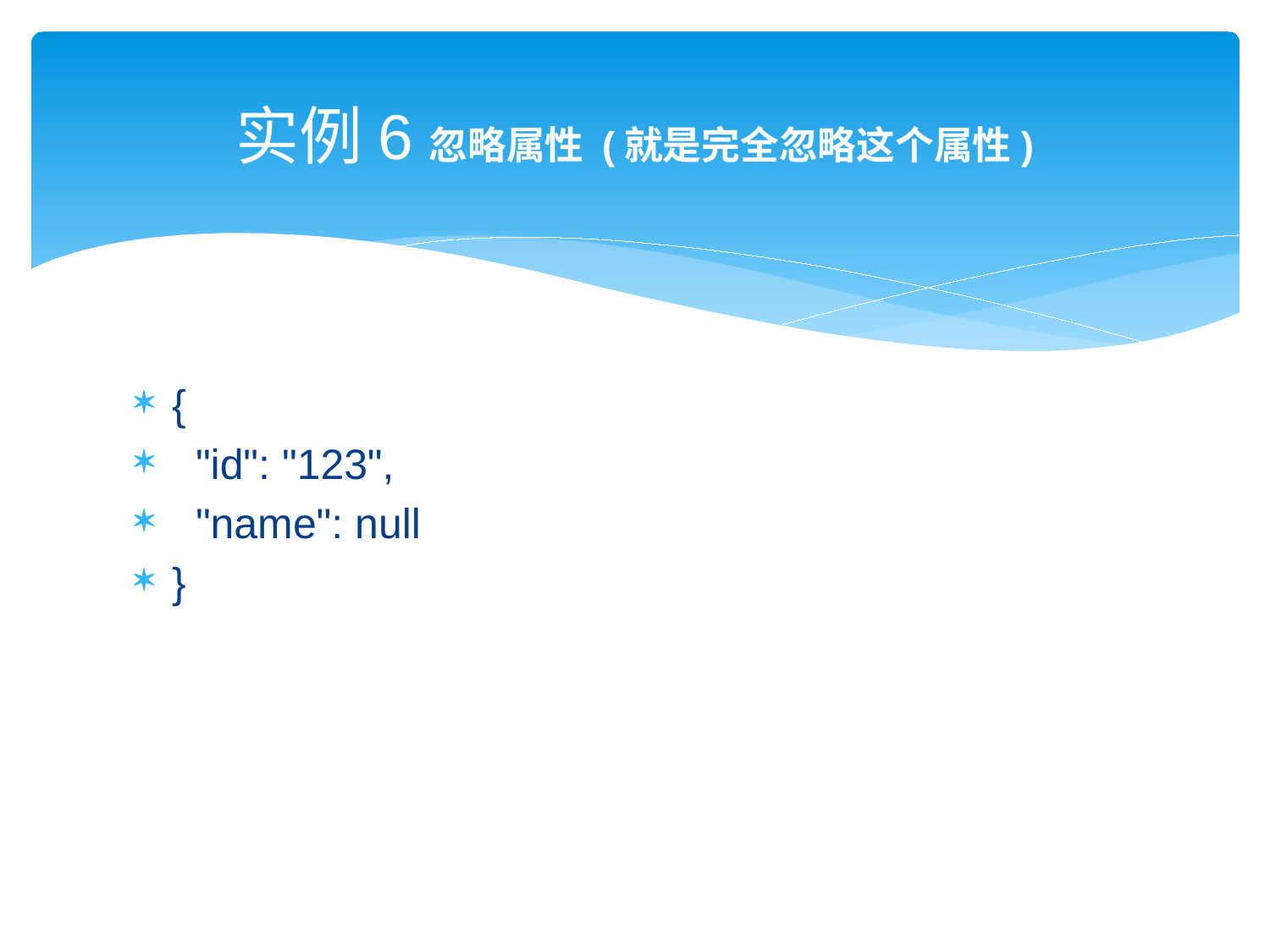

# 实例6忽略属性 (就是完全忽略这个属性)
{
  "id": "123",
  "name": null
}